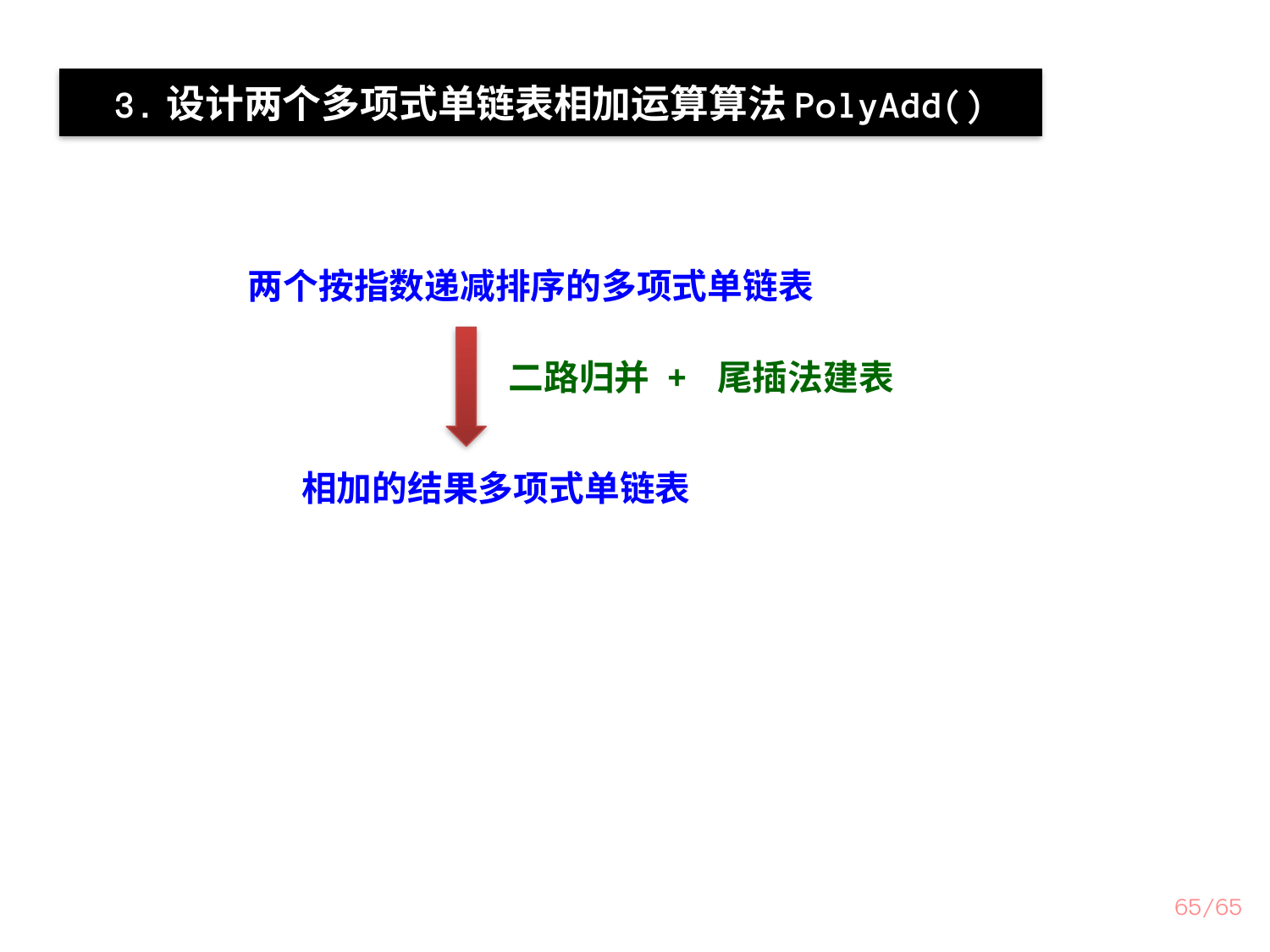

3.设计两个多项式单链表相加运算算法PolyAdd()
两个按指数递减排序的多项式单链表

二路归并 + 尾插法建表
相加的结果多项式单链表
65/65